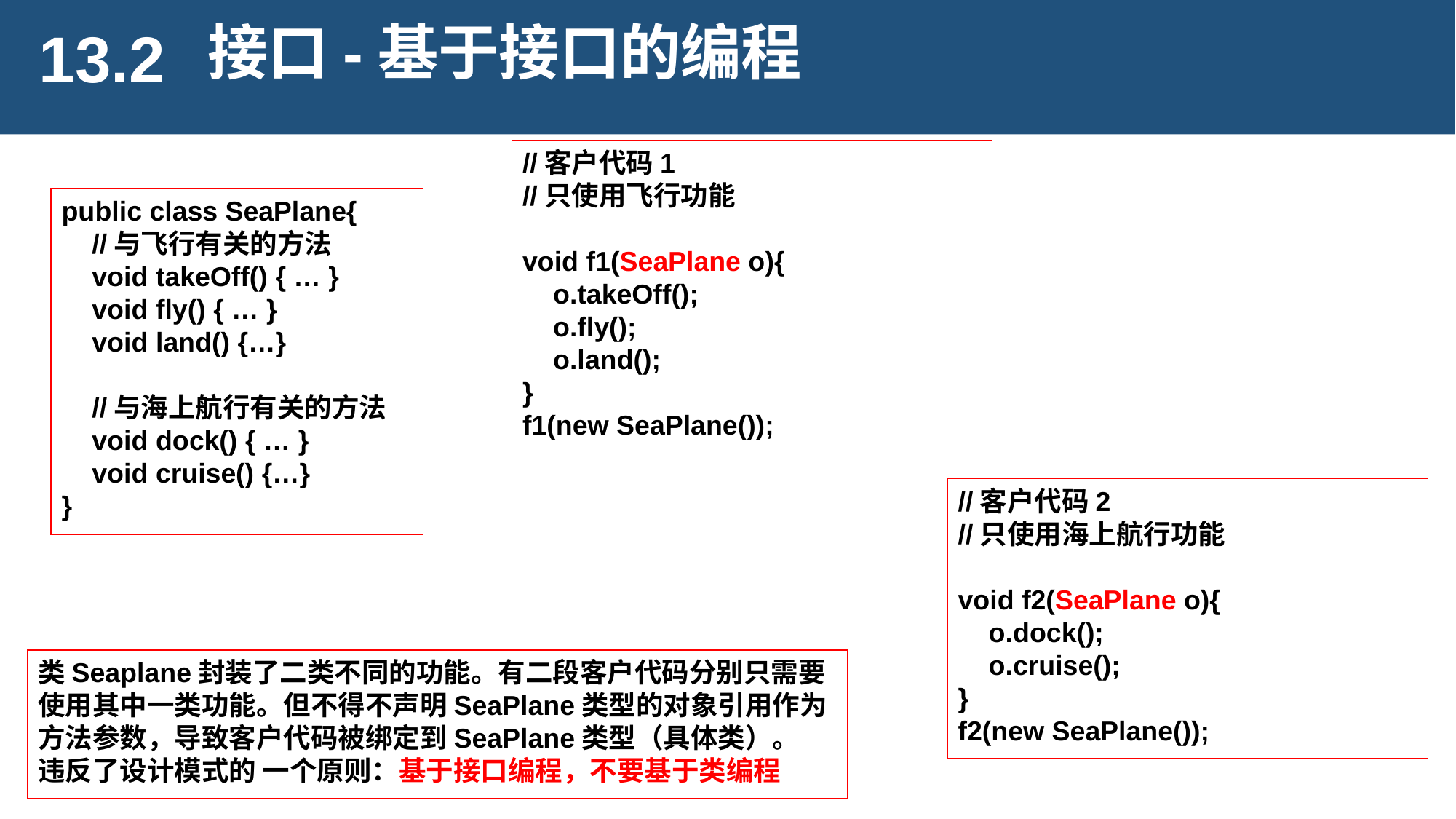

接口-基于接口的编程
13.2
//客户代码1
//只使用飞行功能

void f1(SeaPlane o){
    o.takeOff();
    o.fly();
    o.land();
}
f1(new SeaPlane());

public class SeaPlane{
    //与飞行有关的方法
    void takeOff() { … }
    void fly() { … }
    void land() {…}

    //与海上航行有关的方法
    void dock() { … }
    void cruise() {…}
}
//客户代码2
//只使用海上航行功能

void f2(SeaPlane o){
    o.dock();
    o.cruise();
}
f2(new SeaPlane());

类Seaplane封装了二类不同的功能。有二段客户代码分别只需要使用其中一类功能。但不得不声明SeaPlane类型的对象引用作为方法参数，导致客户代码被绑定到SeaPlane类型（具体类）。
违反了设计模式的 一个原则：基于接口编程，不要基于类编程